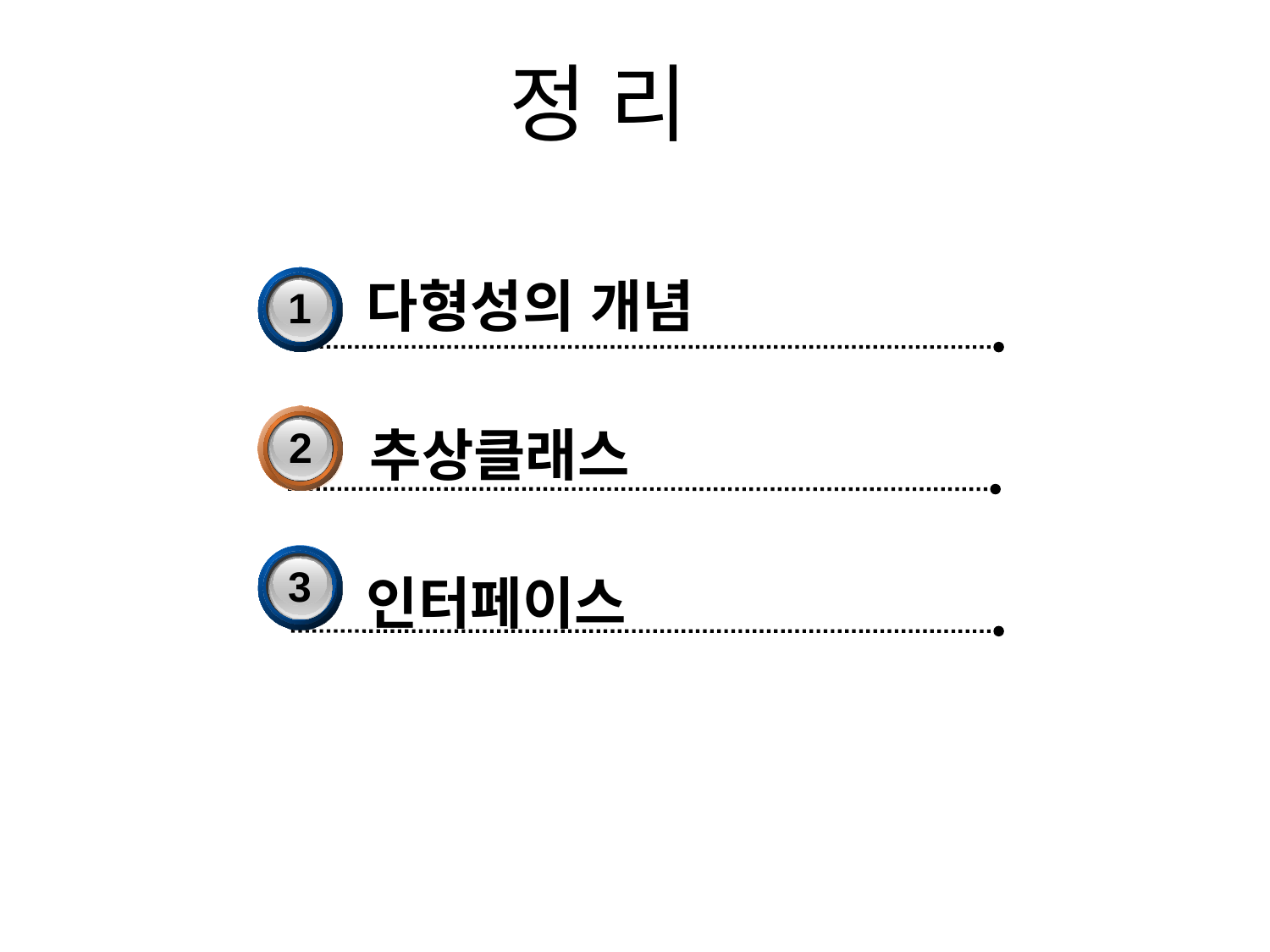

# 정 리
다형성의 개념

3

1

2
추상클래스

3

3
인터페이스